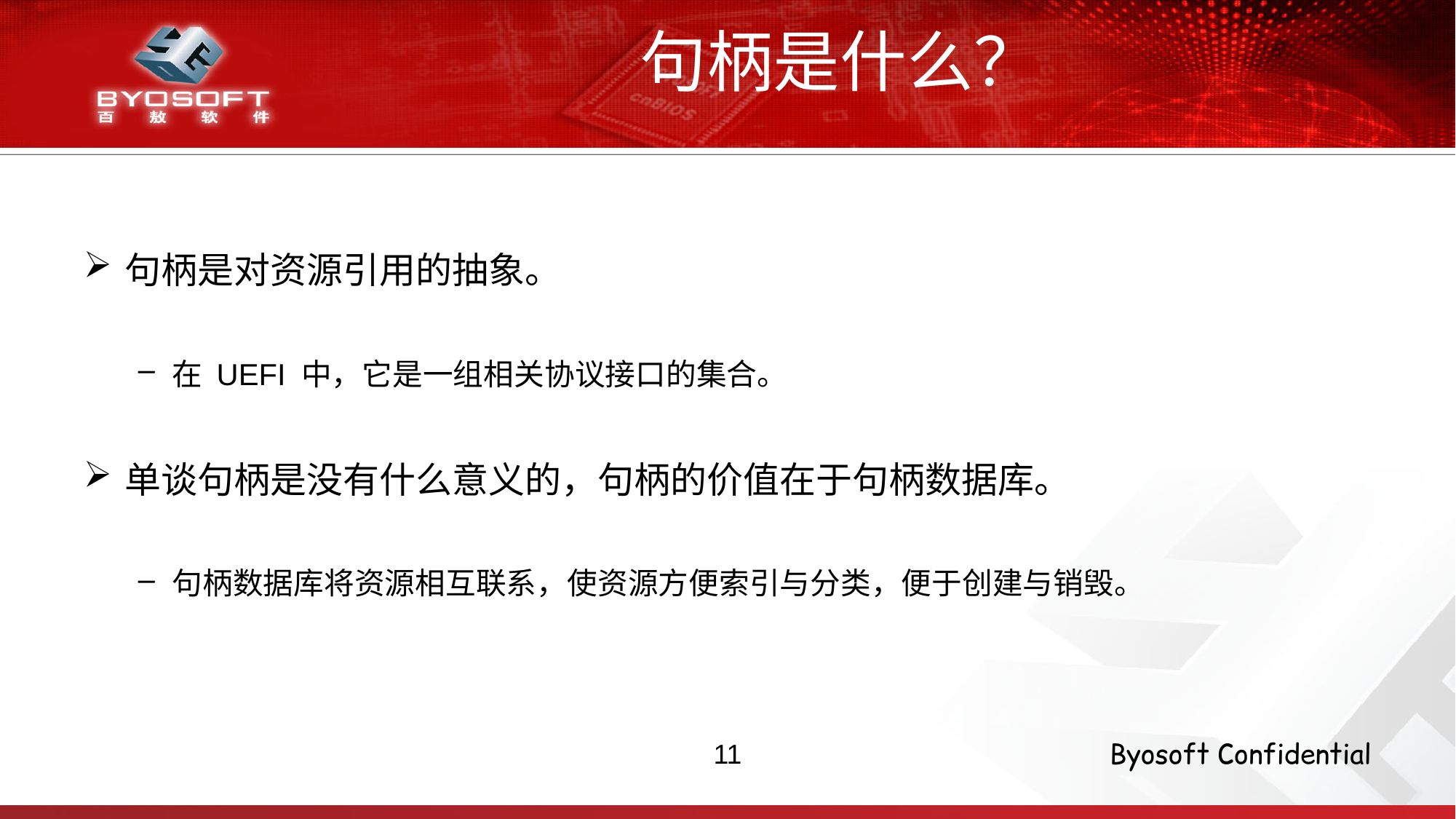

# 句柄是什么？

句柄是对资源引用的抽象。

在 UEFI 中，它是一组相关协议接口的集合。

单谈句柄是没有什么意义的，句柄的价值在于句柄数据库。

句柄数据库将资源相互联系，使资源方便索引与分类，便于创建与销毁。

11
Byosoft Confidential